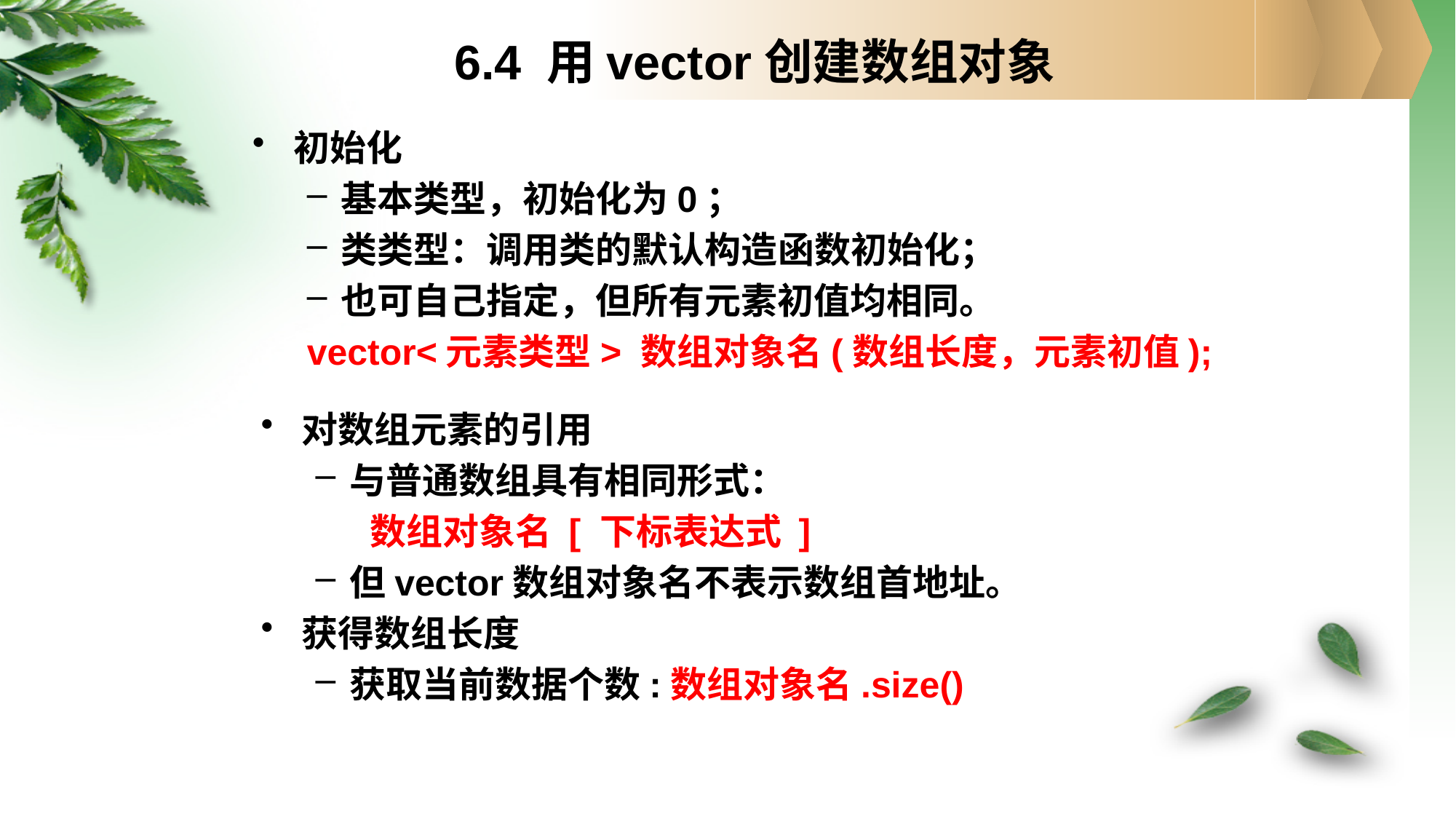

6.4 用vector创建数组对象
初始化
基本类型，初始化为0；
类类型：调用类的默认构造函数初始化；
也可自己指定，但所有元素初值均相同。
vector<元素类型> 数组对象名(数组长度，元素初值);
对数组元素的引用
与普通数组具有相同形式：
数组对象名 [ 下标表达式 ]
但vector数组对象名不表示数组首地址。
获得数组长度
获取当前数据个数:数组对象名.size()